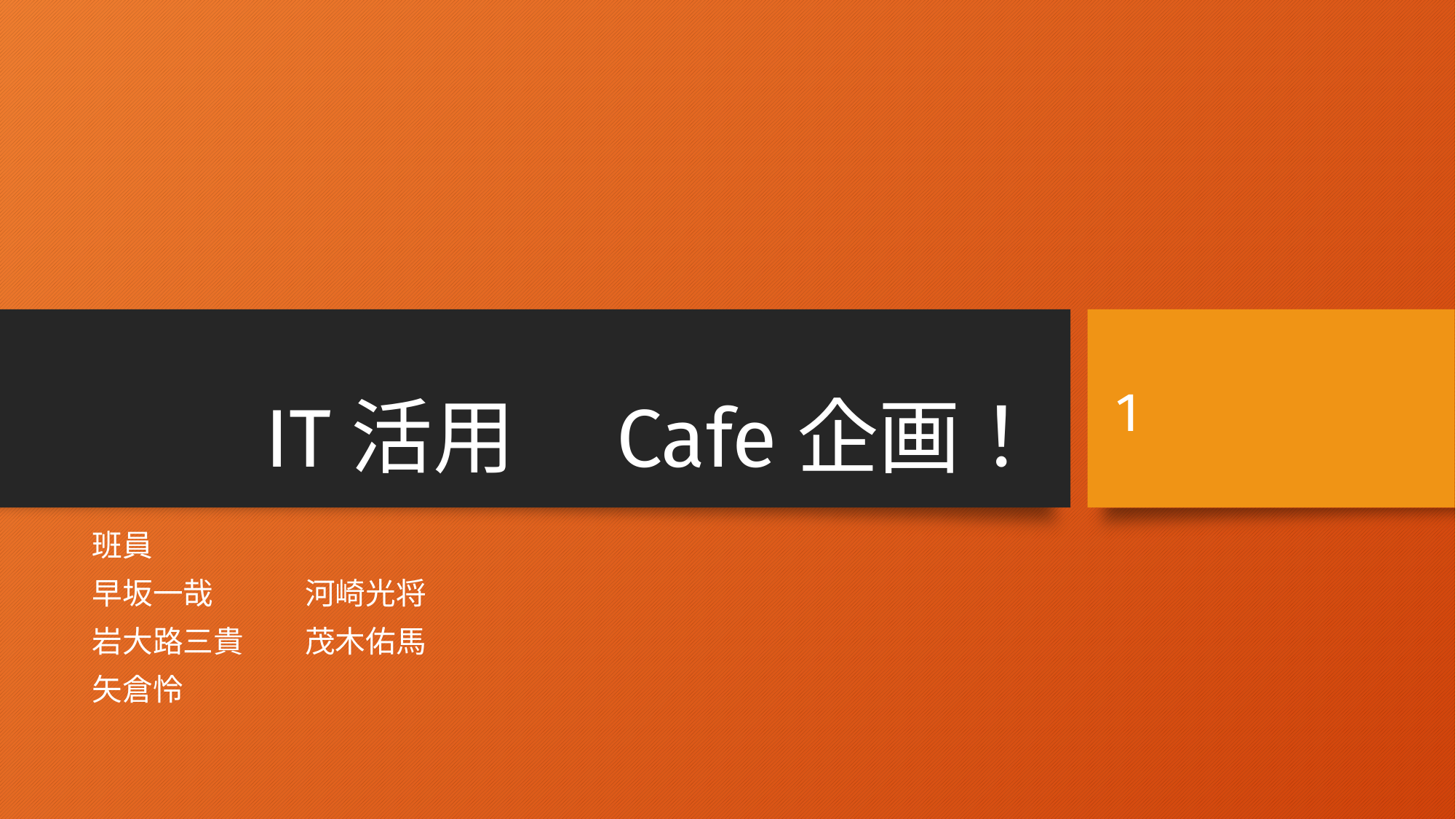

# IT活用　Cafe企画！
1
班員
早坂一哉　　　河崎光将
岩大路三貴　　茂木佑馬
矢倉怜